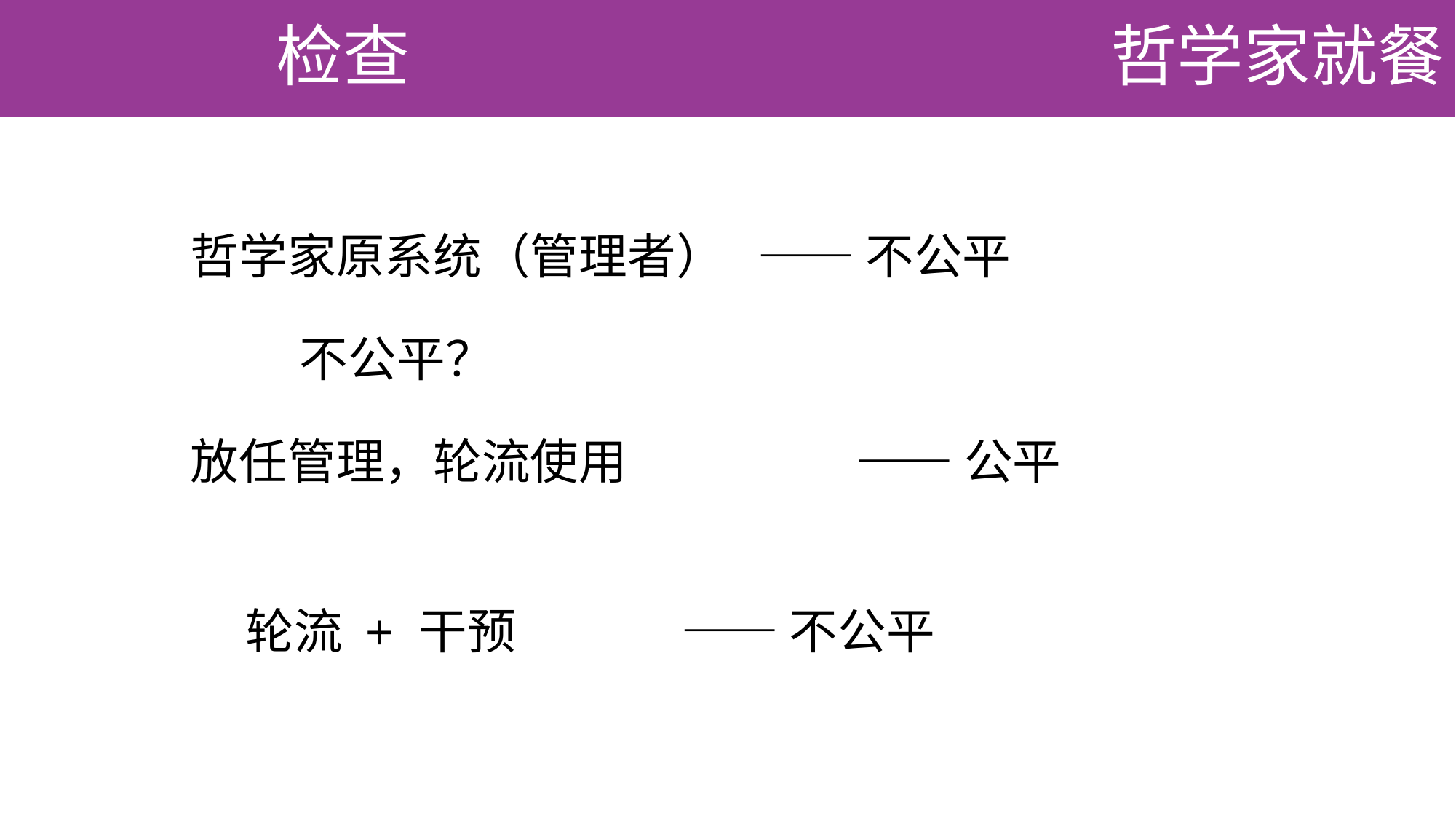

# 检查
哲学家就餐

哲学家原系统（管理者）   —— 不公平
	不公平？
放任管理，轮流使用		 —— 公平

    轮流 + 干预		     —— 不公平